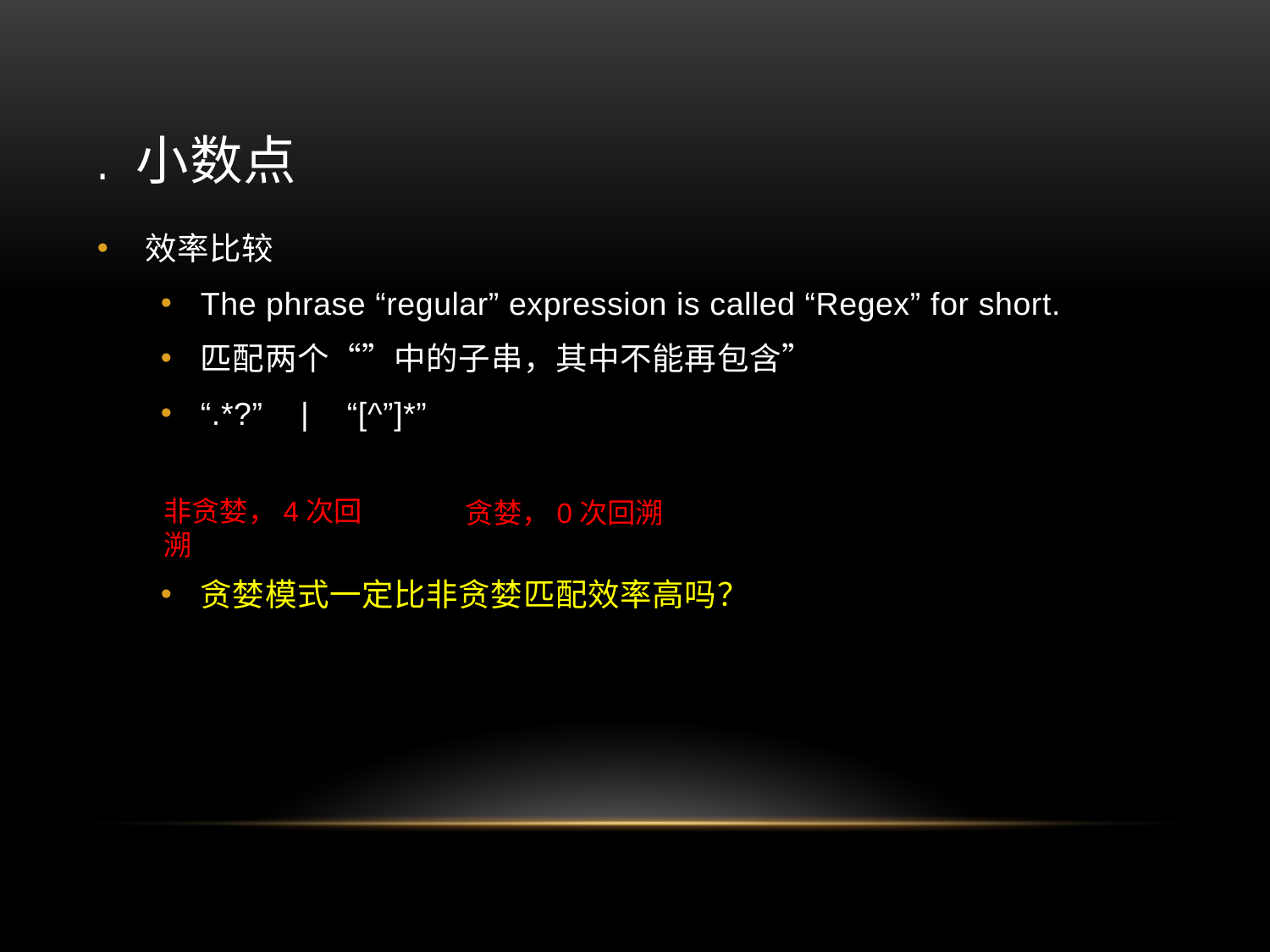

# . 小数点
效率比较
The phrase “regular” expression is called “Regex” for short.
匹配两个“”中的子串，其中不能再包含”
“.*?”    |    “[^”]*”

贪婪模式一定比非贪婪匹配效率高吗？

非贪婪，4次回溯
贪婪，0次回溯